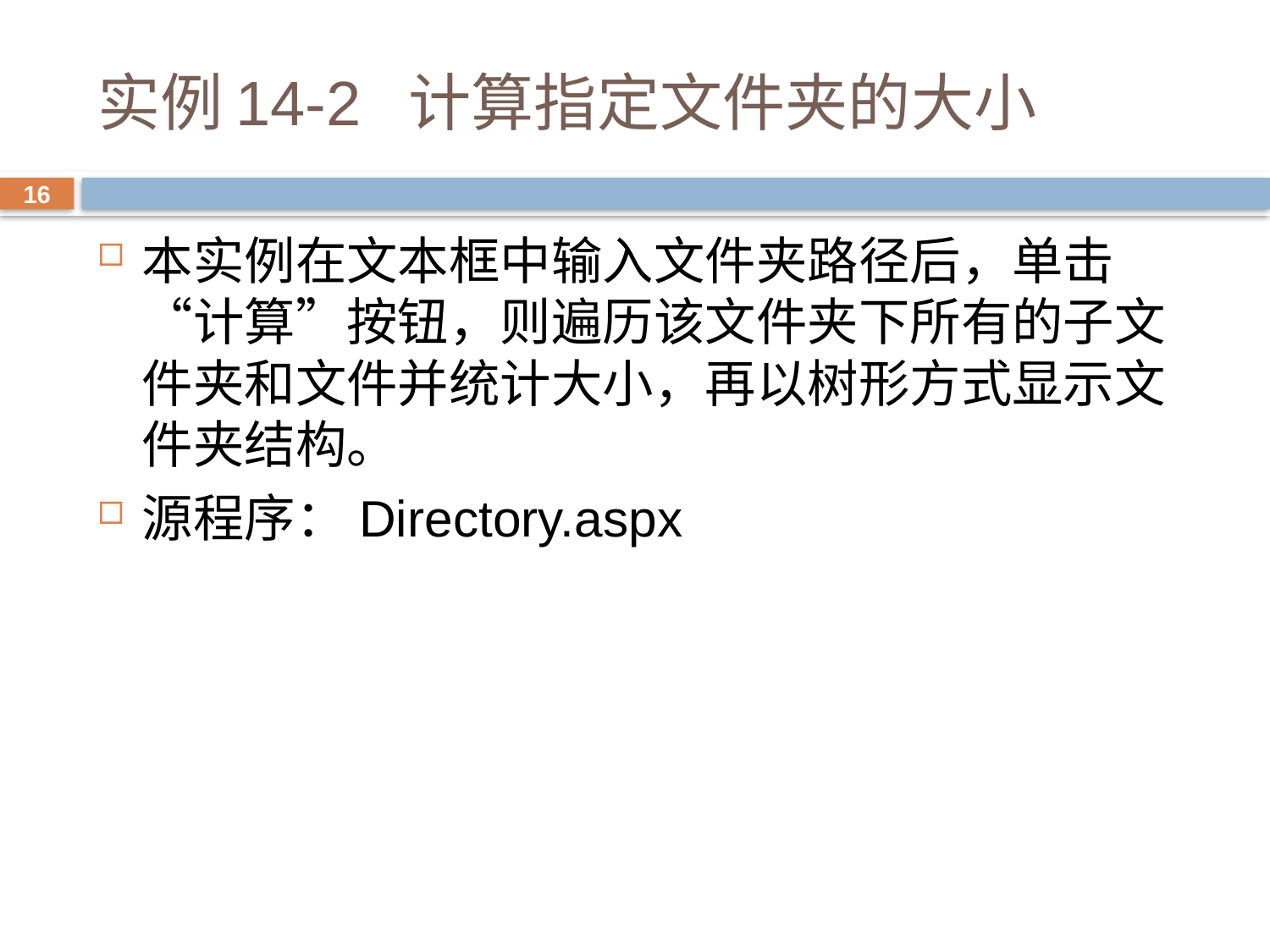

# 实例14-2  计算指定文件夹的大小
16
本实例在文本框中输入文件夹路径后，单击“计算”按钮，则遍历该文件夹下所有的子文件夹和文件并统计大小，再以树形方式显示文件夹结构。
源程序：Directory.aspx